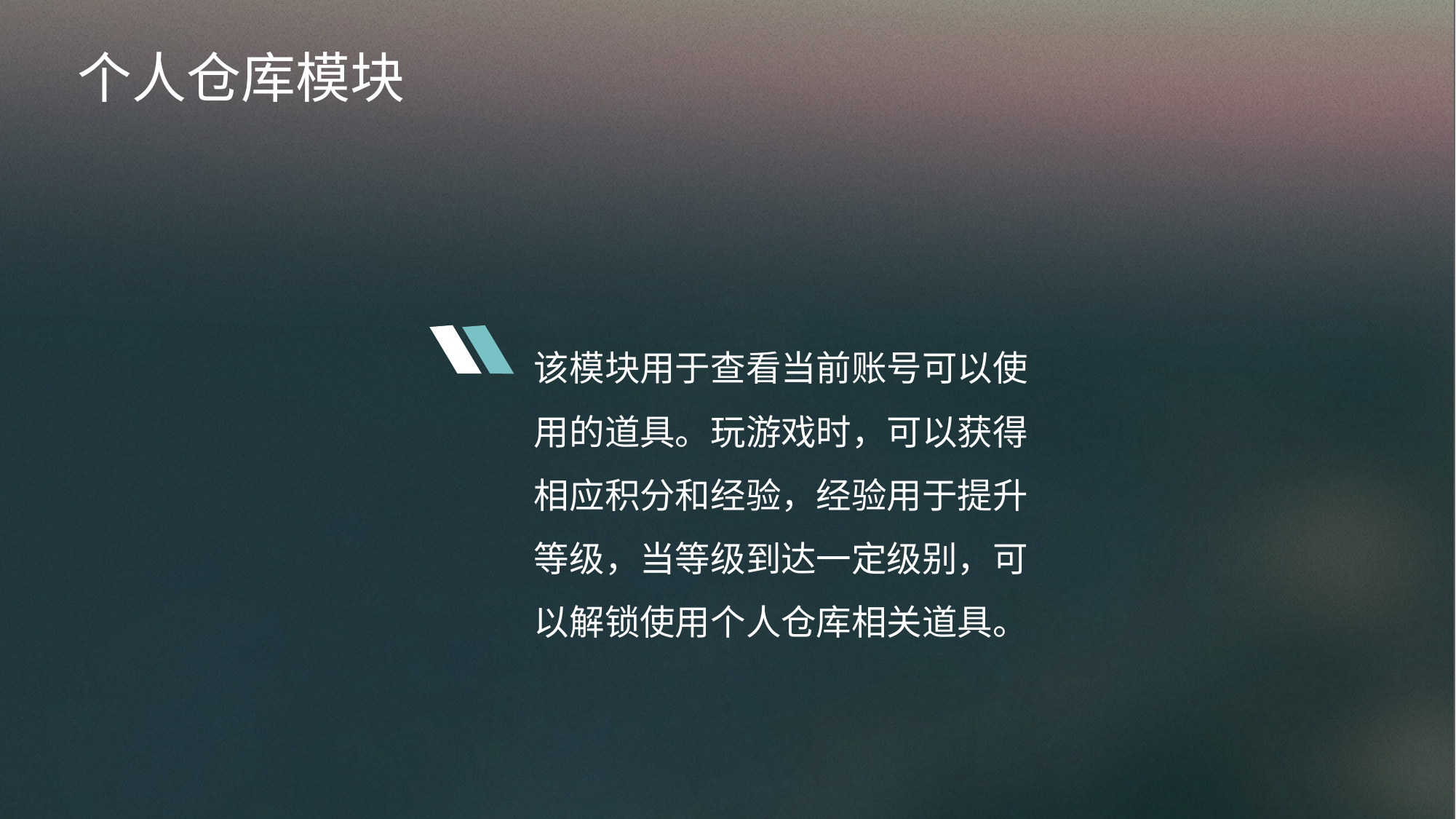

# 个人仓库模块

该模块用于查看当前账号可以使用的道具。玩游戏时，可以获得相应积分和经验，经验用于提升等级，当等级到达一定级别，可以解锁使用个人仓库相关道具。